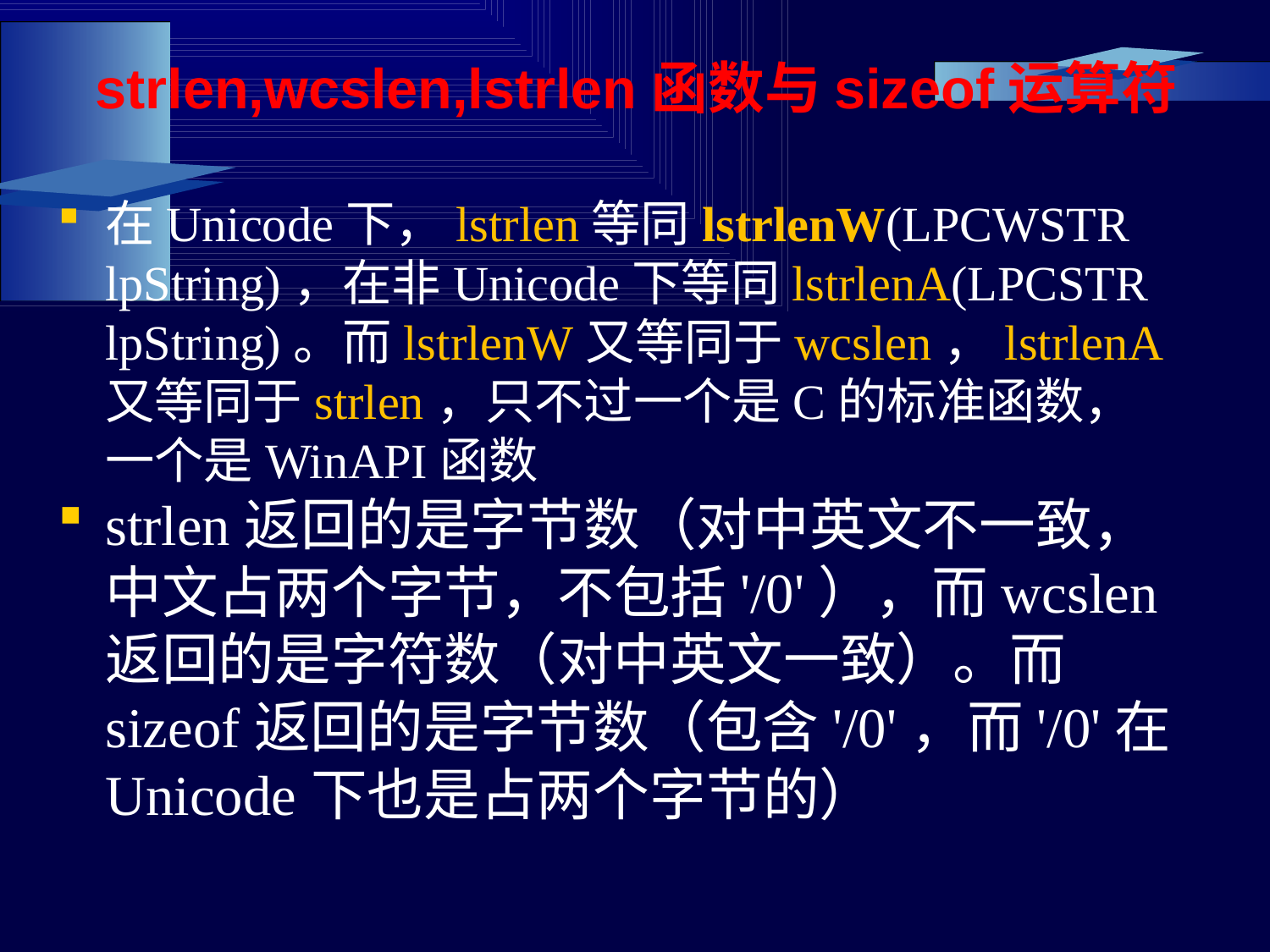

# strlen,wcslen,lstrlen函数与sizeof运算符
在Unicode下，lstrlen等同lstrlenW(LPCWSTR lpString)，在非Unicode下等同lstrlenA(LPCSTR lpString)。而lstrlenW又等同于wcslen，lstrlenA又等同于strlen，只不过一个是C的标准函数，一个是WinAPI函数
strlen返回的是字节数（对中英文不一致，中文占两个字节，不包括'/0'），而wcslen返回的是字符数（对中英文一致）。而sizeof返回的是字节数（包含'/0'，而'/0'在Unicode下也是占两个字节的）